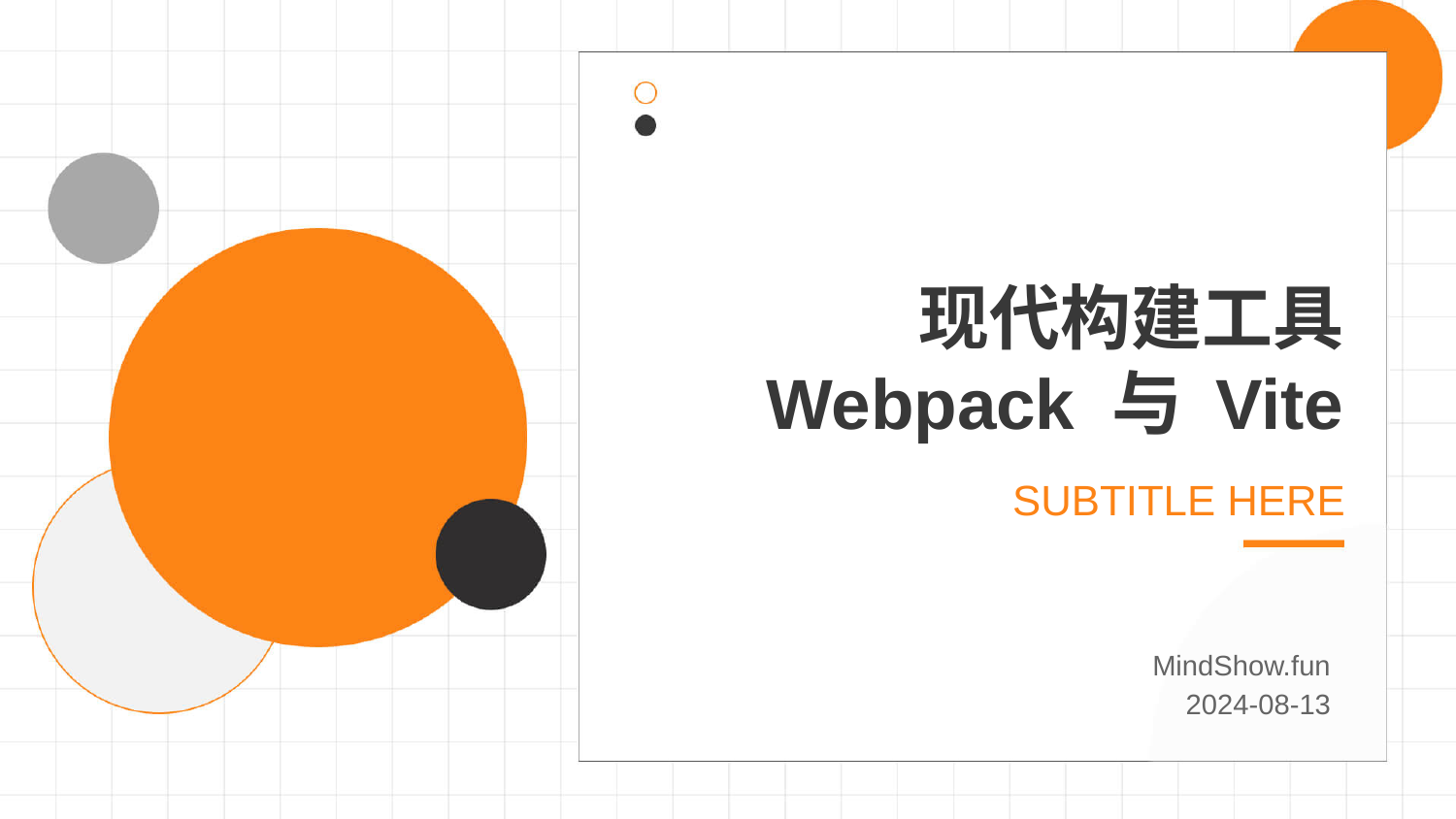

现代构建工具 Webpack 与 Vite
SUBTITLE HERE
MindShow.fun
2024-08-13